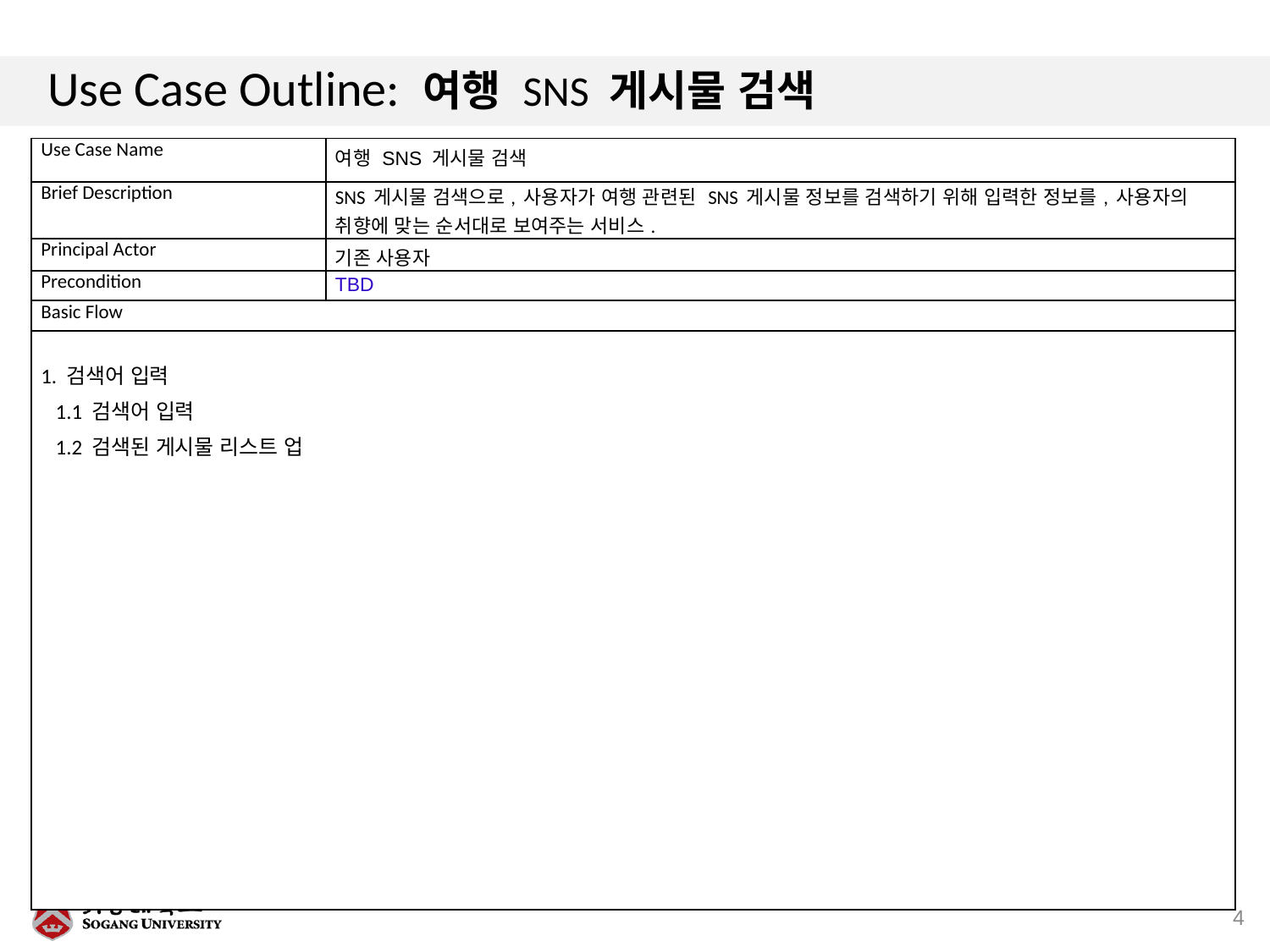

# Use Case Outline: 여행 SNS 게시물 검색
| Use Case Name | 여행 SNS 게시물 검색 |
| --- | --- |
| Brief Description | SNS 게시물 검색으로, 사용자가 여행 관련된 SNS 게시물 정보를 검색하기 위해 입력한 정보를, 사용자의 취향에 맞는 순서대로 보여주는 서비스. |
| Principal Actor | 기존 사용자 |
| Precondition | TBD |
| Basic Flow |  |
| 1. 검색어 입력 1.1 검색어 입력 1.2 검색된 게시물 리스트 업 |  |
4